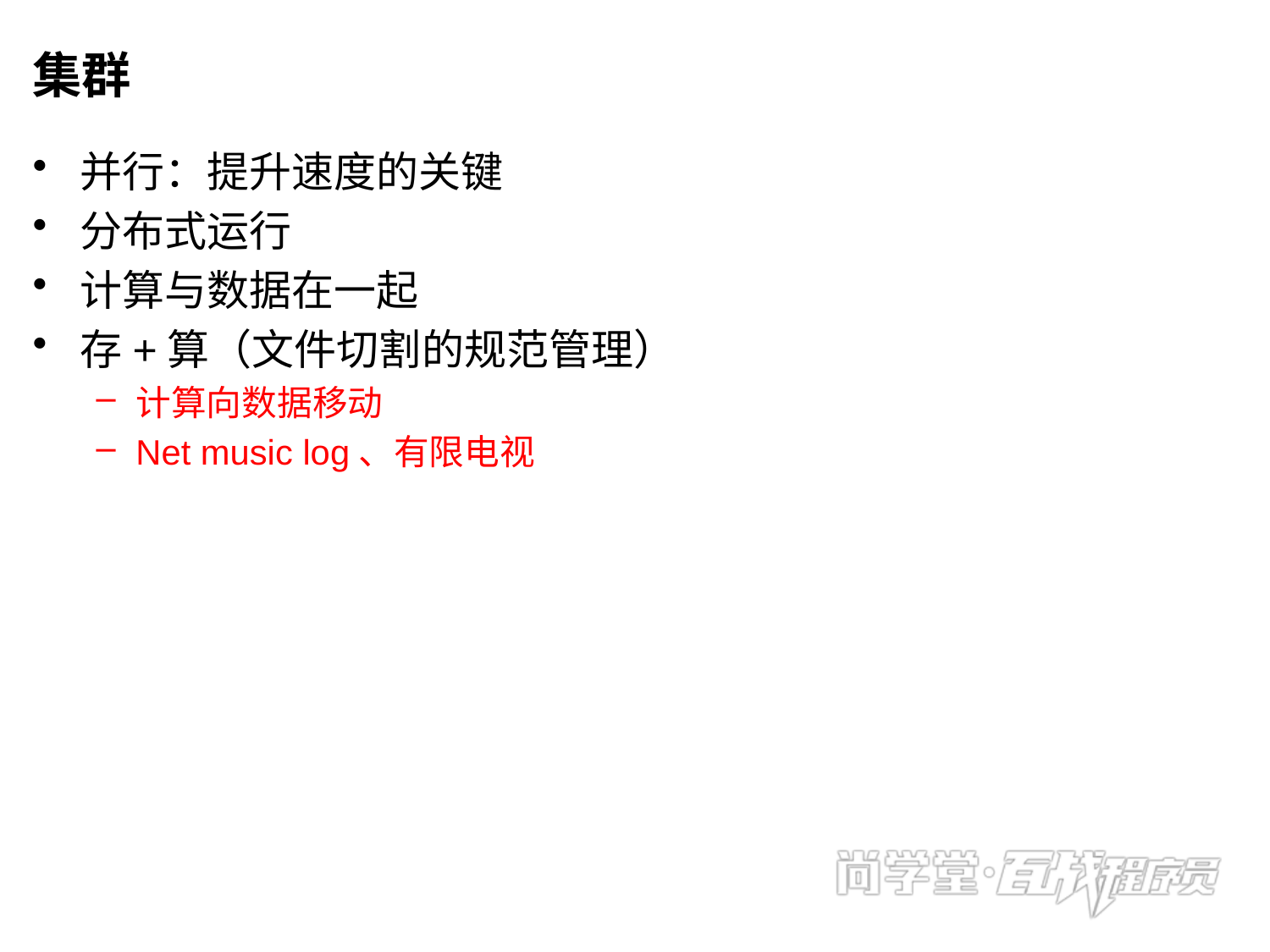

# 集群
并行：提升速度的关键
分布式运行
计算与数据在一起
存+算（文件切割的规范管理）
计算向数据移动
Net music log、有限电视